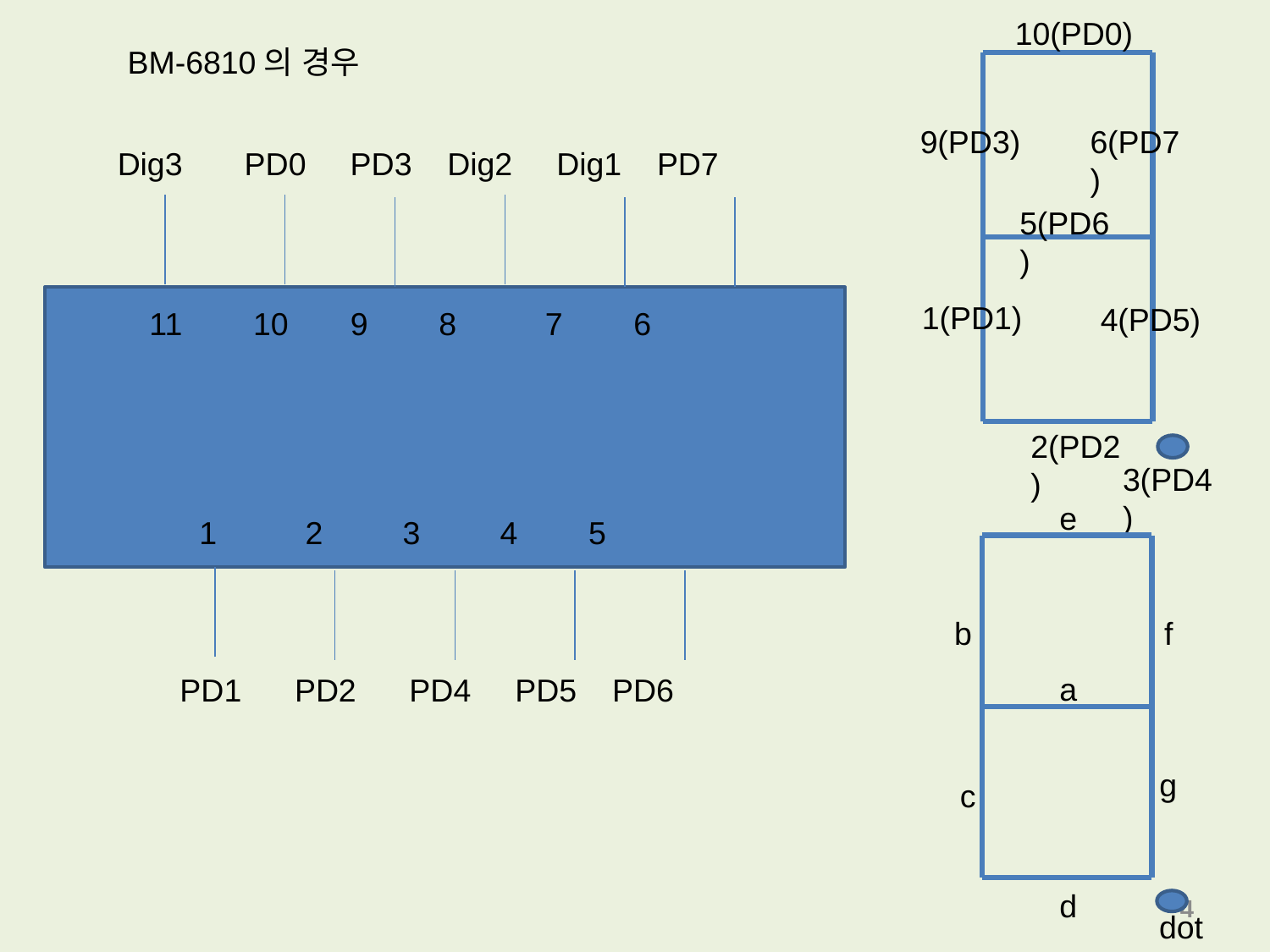

10(PD0)
9(PD3)
6(PD7)
5(PD6)
1(PD1)
4(PD5)
2(PD2)

3(PD4)
BM-6810의 경우
Dig3       PD0     PD3    Dig2     Dig1    PD7

11        10       9        8          7        6
1          2         3         4        5
PD1      PD2      PD4     PD5    PD6
e
b
f
a
g
c
d

dot
4